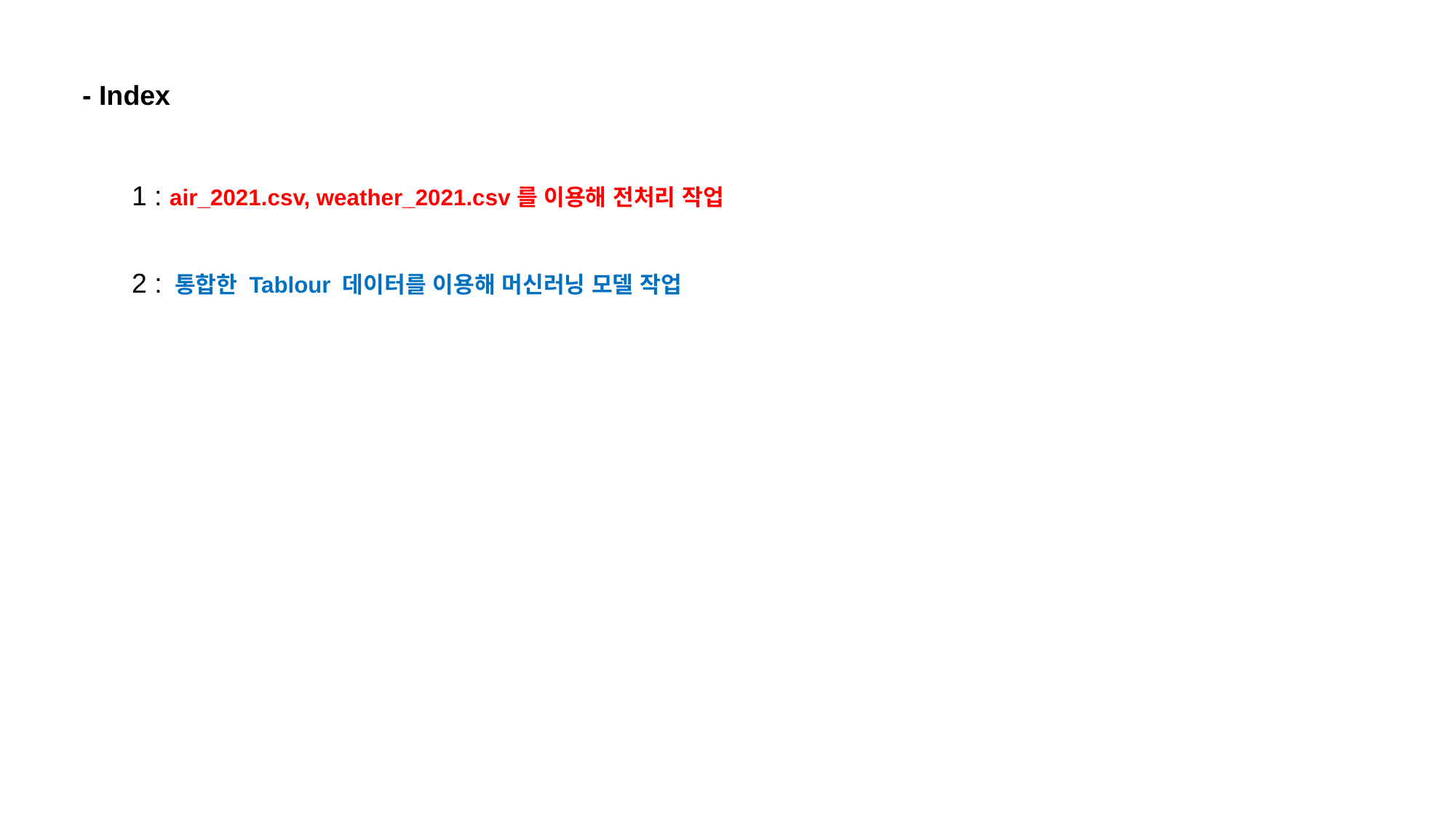

- Index

1 : air_2021.csv, weather_2021.csv를 이용해 전처리 작업

2 : 통합한 Tablour 데이터를 이용해 머신러닝 모델 작업